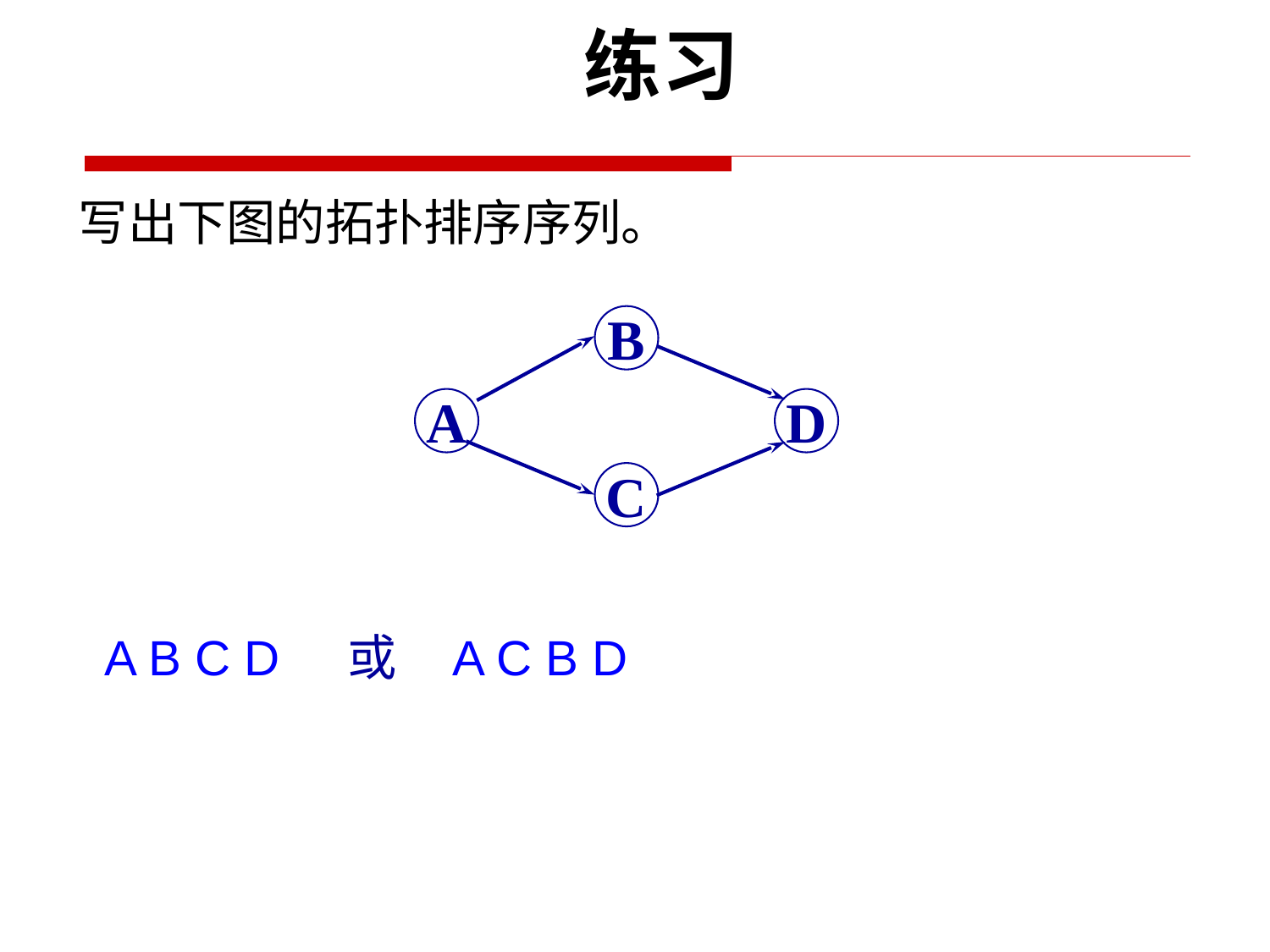

练习
 写出下图的拓扑排序序列。
B

A
D

C
   A B C D    或    A C B D